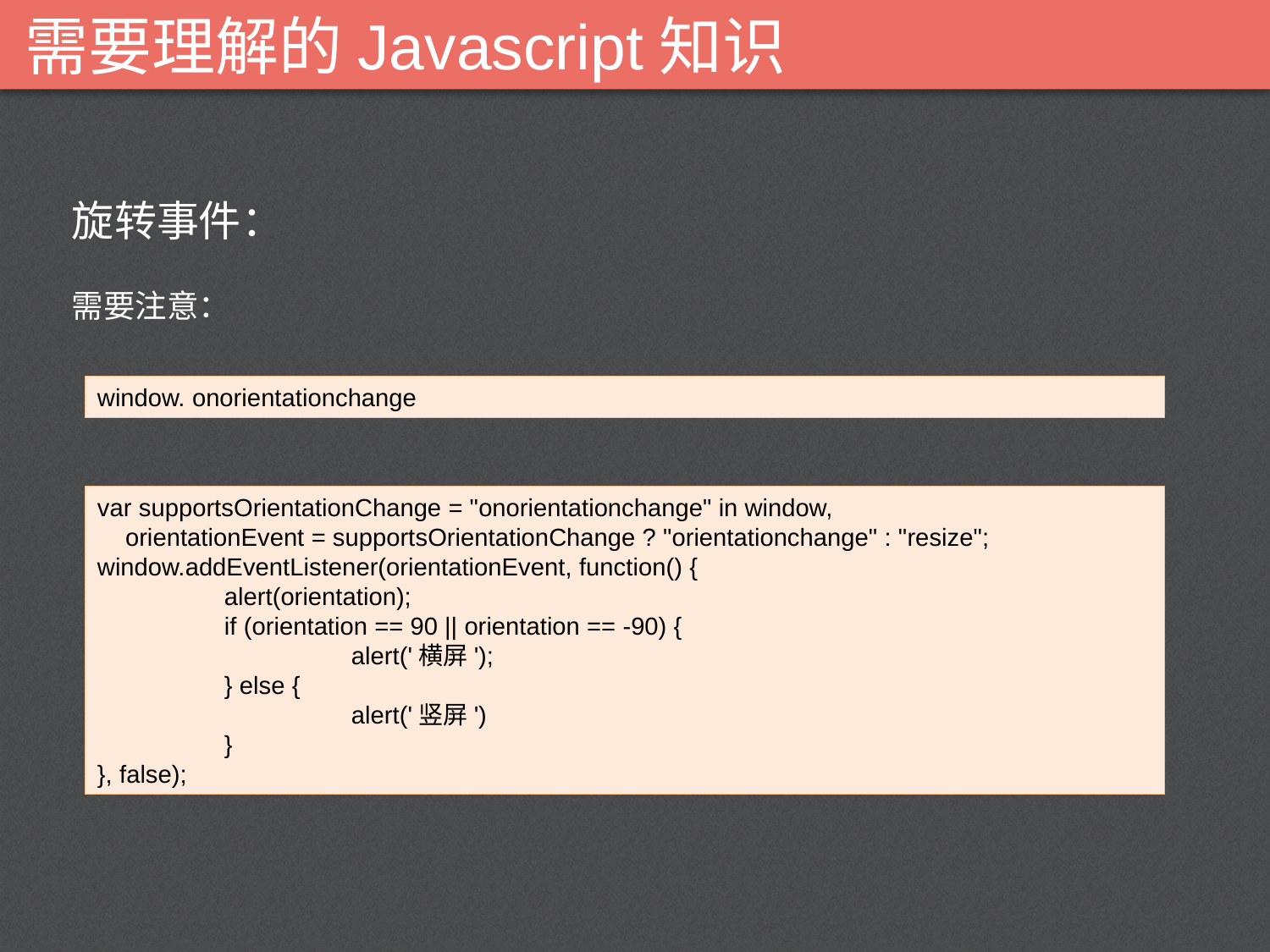

# 需要理解的Javascript知识
旋转事件：
需要注意：
window. onorientationchange
var supportsOrientationChange = "onorientationchange" in window,
    orientationEvent = supportsOrientationChange ? "orientationchange" : "resize";
window.addEventListener(orientationEvent, function() {
	alert(orientation);
	if (orientation == 90 || orientation == -90) {
		alert('横屏');
	} else {
		alert('竖屏')
	}
}, false);